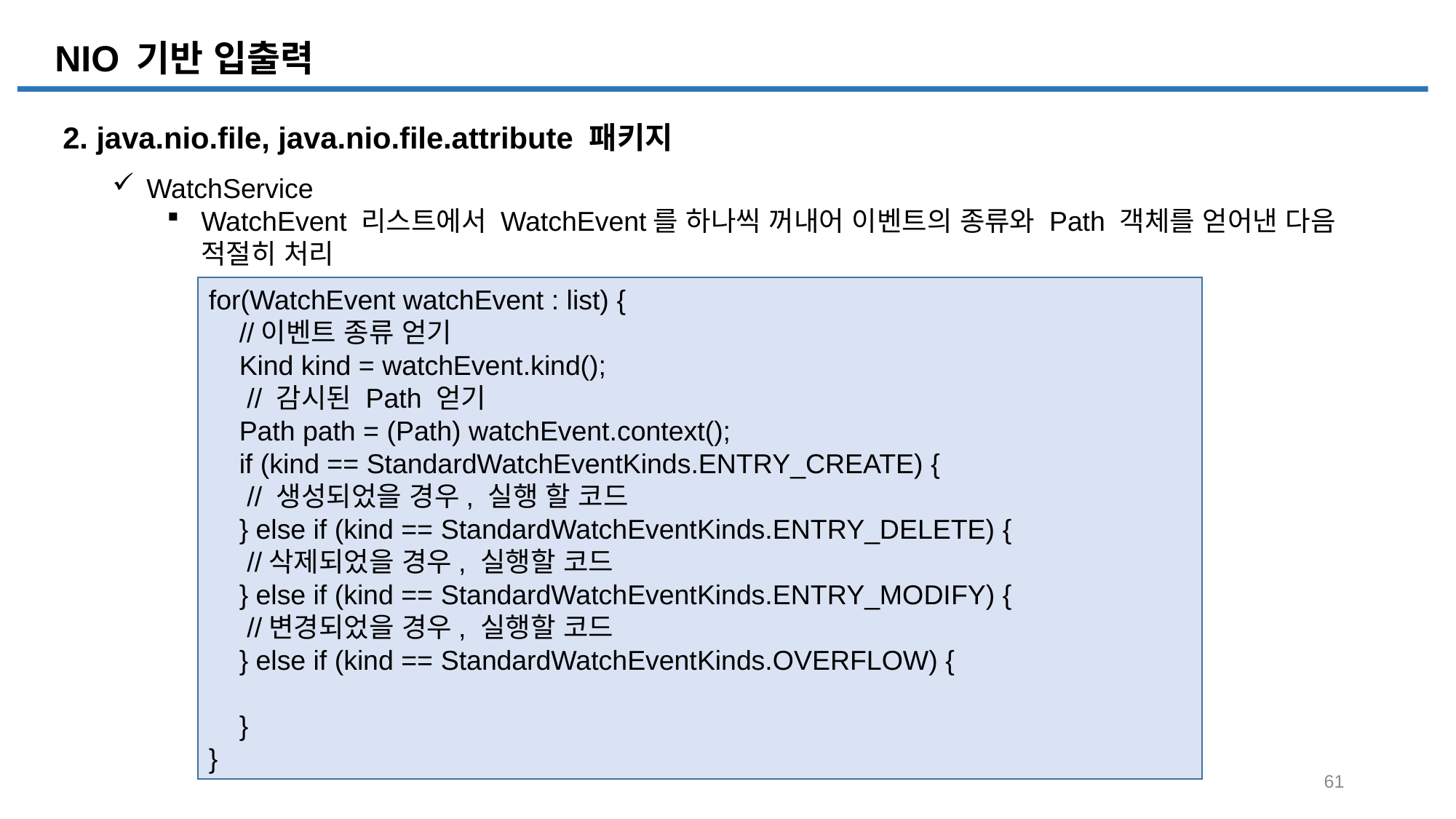

NIO

File 기반 입출력
2. java.nio.file, java.nio.file.attribute 패키지
WatchService
WatchEvent 리스트에서 WatchEvent를 하나씩 꺼내어 이벤트의 종류와 Path 객체를 얻어낸 다음 적절히 처리

for(WatchEvent watchEvent : list) {
    //이벤트 종류 얻기
    Kind kind = watchEvent.kind();
     // 감시된 Path 얻기
    Path path = (Path) watchEvent.context();
    if (kind == StandardWatchEventKinds.ENTRY_CREATE) {
     // 생성되었을 경우, 실행 할 코드
    } else if (kind == StandardWatchEventKinds.ENTRY_DELETE) {
     //삭제되었을 경우, 실행할 코드
    } else if (kind == StandardWatchEventKinds.ENTRY_MODIFY) {
     //변경되었을 경우, 실행할 코드
    } else if (kind == StandardWatchEventKinds.OVERFLOW) {

    }
}
61